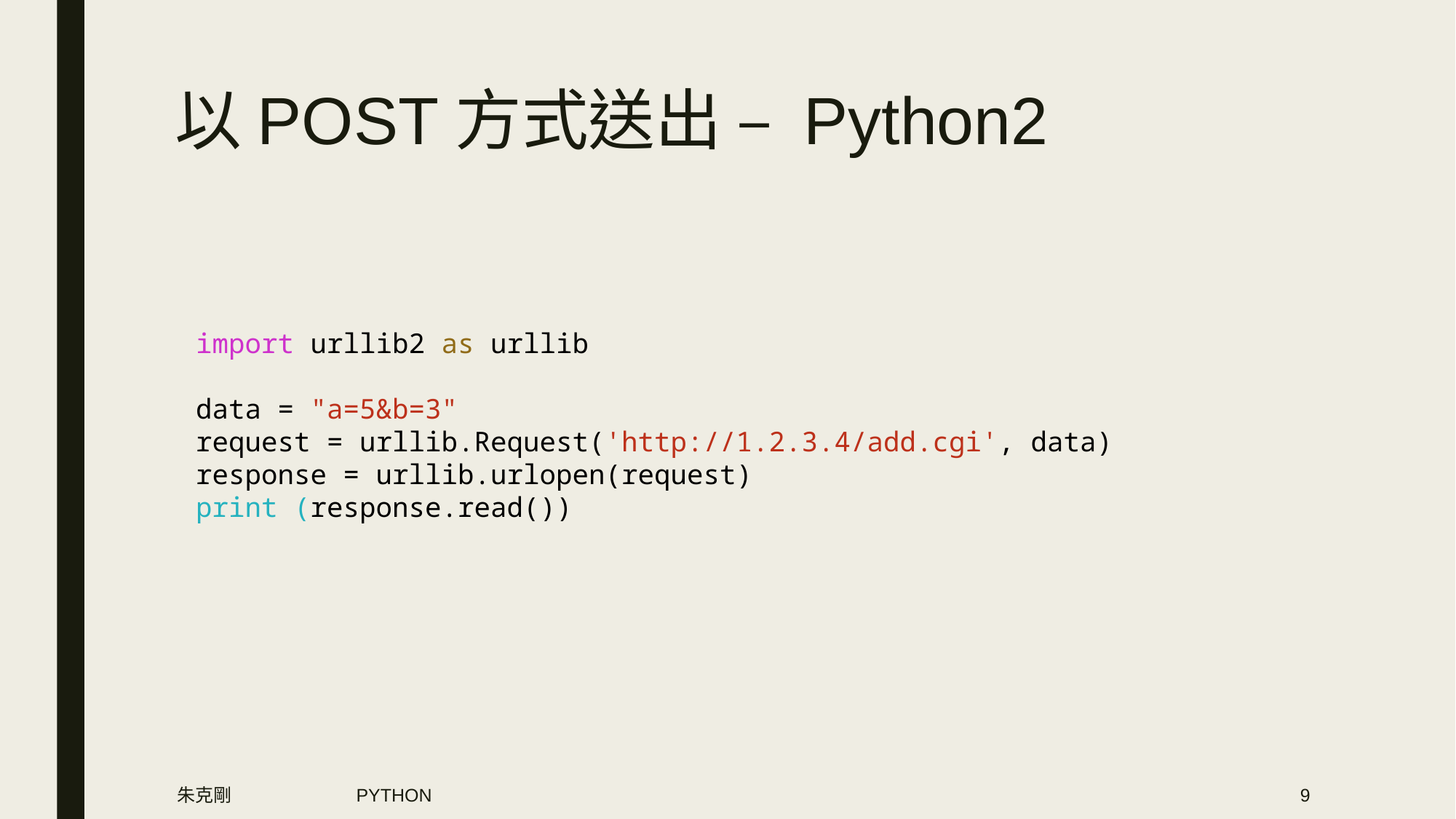

# 以POST方式送出 – Python2
import urllib2 as urllib

data = "a=5&b=3"
request = urllib.Request('http://1.2.3.4/add.cgi', data)
response = urllib.urlopen(request)
print (response.read())
朱克剛
PYTHON
9